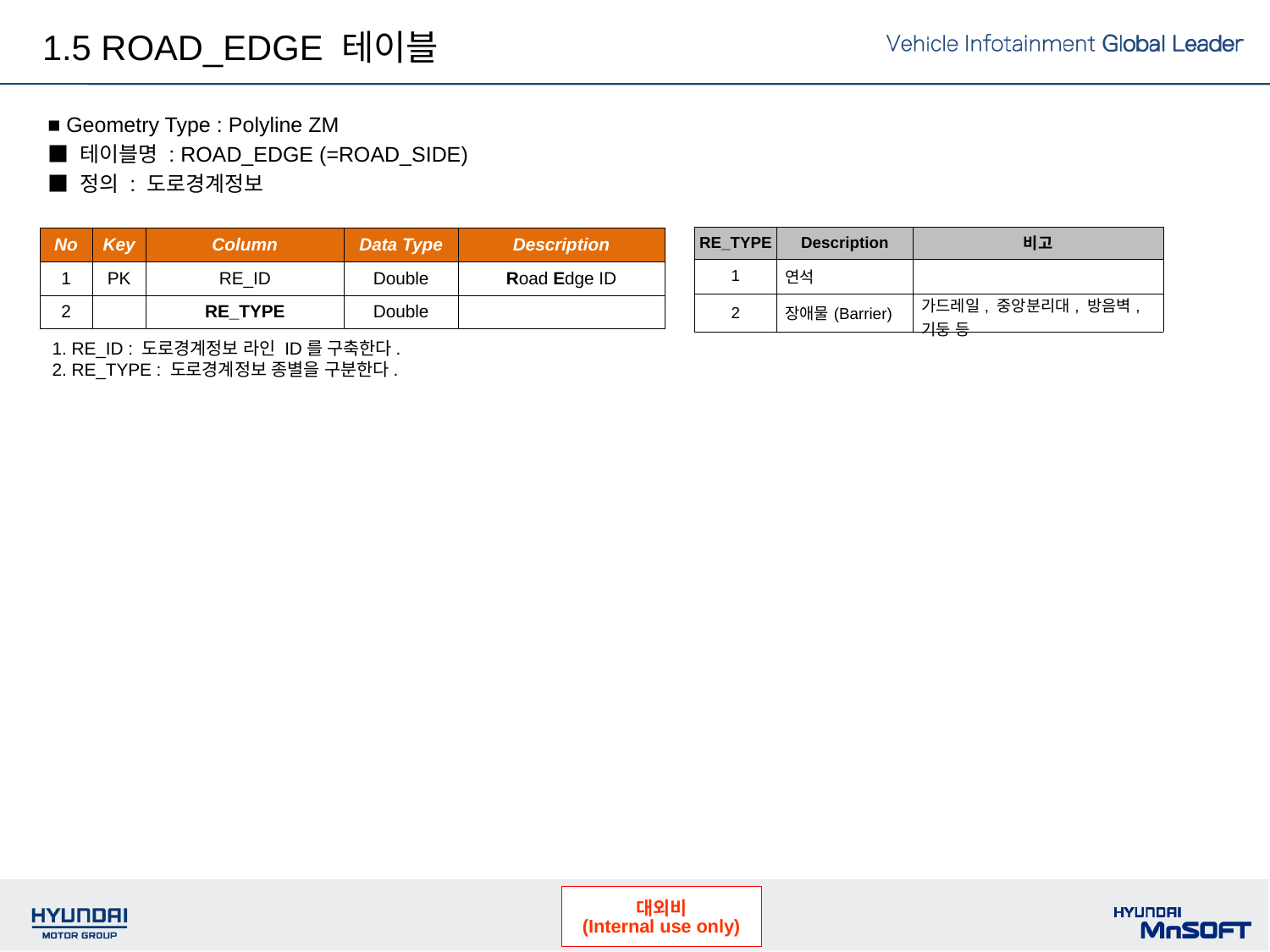

1.5 ROAD_EDGE 테이블
■ Geometry Type : Polyline ZM
■ 테이블명 : ROAD_EDGE (=ROAD_SIDE)
■ 정의 : 도로경계정보
| RE\_TYPE | Description | 비고 |
| --- | --- | --- |
| 1 | 연석 |  |
| 2 | 장애물(Barrier) | 가드레일, 중앙분리대, 방음벽, 기둥 등 |
| No | Key | Column | Data Type | Description |
| --- | --- | --- | --- | --- |
| 1 | PK | RE\_ID | Double | Road Edge ID |
| 2 |  | RE\_TYPE | Double |  |
1. RE_ID : 도로경계정보 라인 ID를 구축한다.
2. RE_TYPE : 도로경계정보 종별을 구분한다.